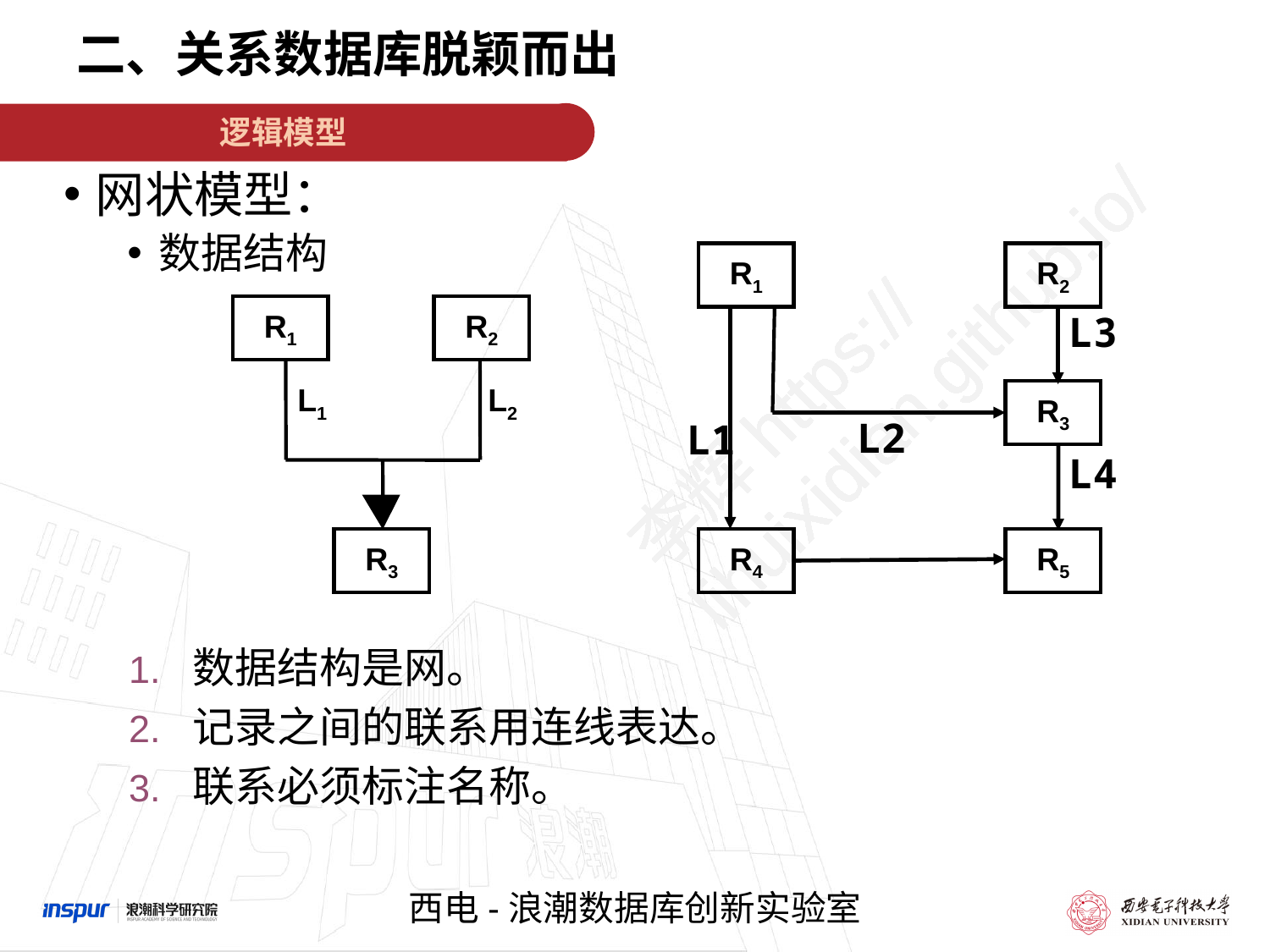

二、关系数据库脱颖而出

逻辑模型
网状模型：
数据结构
R1
R2

L3

R3

L2
L1

L4
R4
R5

R1
R2

L1
L2

R3
数据结构是网。
记录之间的联系用连线表达。
联系必须标注名称。